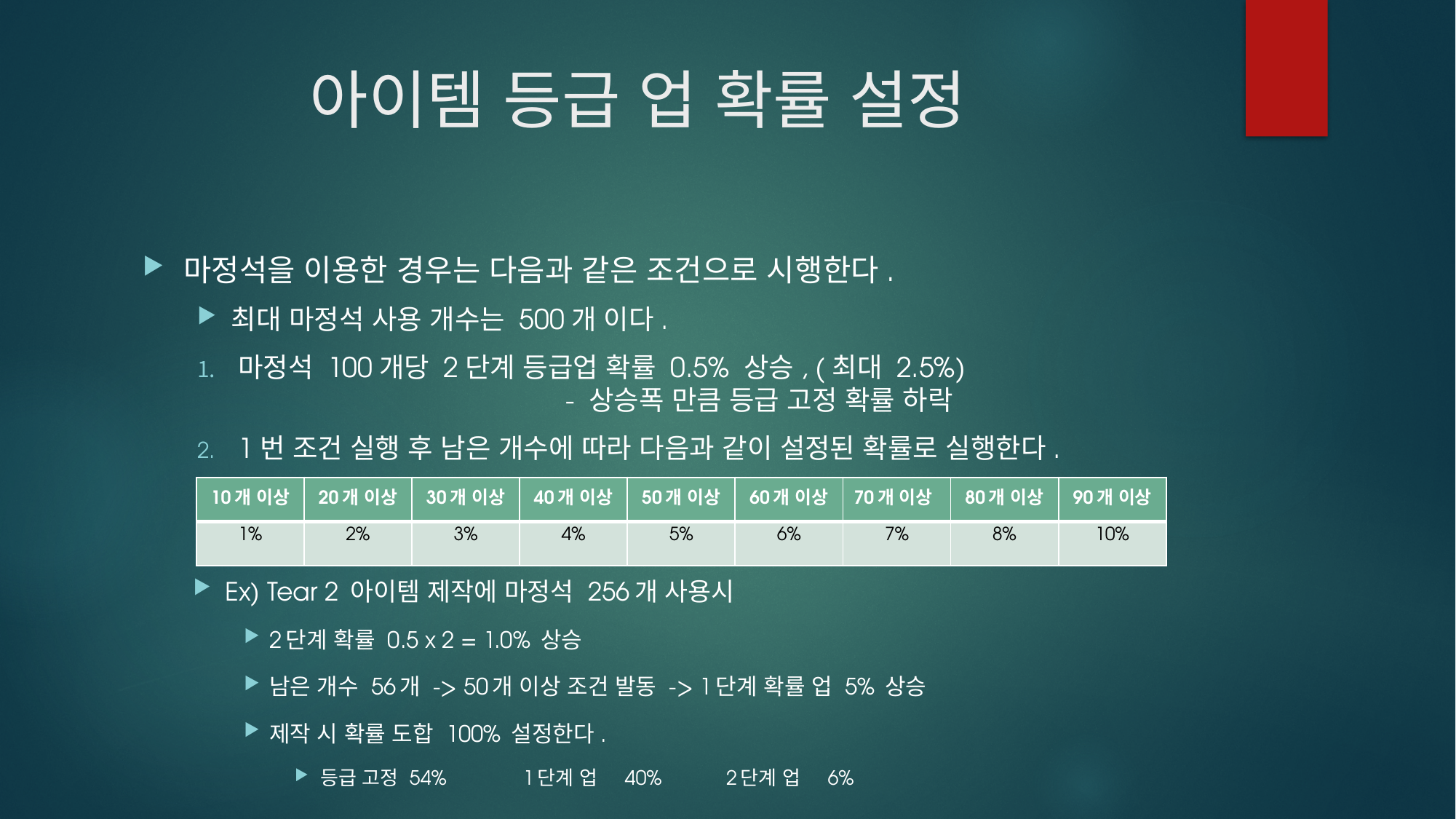

# 아이템 등급 업 확률 설정
마정석을 이용한 경우는 다음과 같은 조건으로 시행한다.
최대 마정석 사용 개수는 500개 이다.
마정석 100개당 2단계 등급업 확률 0.5% 상승, (최대 2.5%) 					- 상승폭 만큼 등급 고정 확률 하락
1번 조건 실행 후 남은 개수에 따라 다음과 같이 설정된 확률로 실행한다.
| 10개 이상 | 20개 이상 | 30개 이상 | 40개 이상 | 50개 이상 | 60개 이상 | 70개 이상 | 80개 이상 | 90개 이상 |
| --- | --- | --- | --- | --- | --- | --- | --- | --- |
| 1% | 2% | 3% | 4% | 5% | 6% | 7% | 8% | 10% |
Ex) Tear 2 아이템 제작에 마정석 256개 사용시
2단계 확률 0.5 x 2 = 1.0% 상승
남은 개수 56개 -> 50개 이상 조건 발동 -> 1단계 확률 업 5% 상승
제작 시 확률 도합 100% 설정한다.
등급 고정 54% 	1단계 업 	40%		2단계 업 	6%